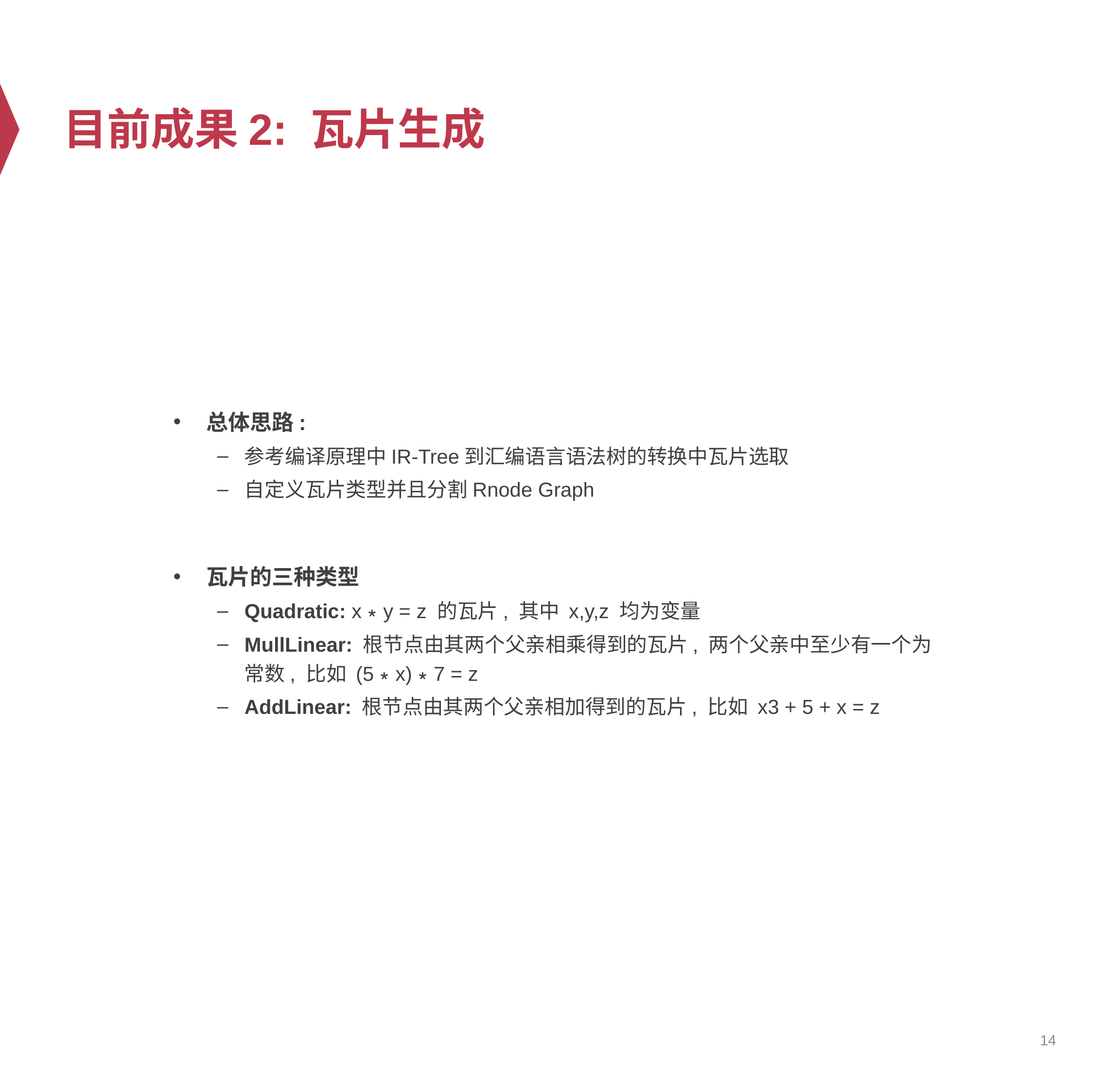

# 目前成果2: 瓦片生成
总体思路:
参考编译原理中IR-Tree到汇编语言语法树的转换中瓦片选取
自定义瓦片类型并且分割Rnode Graph

瓦片的三种类型
Quadratic: x ∗ y = z 的瓦片, 其中 x,y,z 均为变量
MullLinear: 根节点由其两个父亲相乘得到的瓦片, 两个父亲中至少有一个为常数, 比如 (5 ∗ x) ∗ 7 = z
AddLinear: 根节点由其两个父亲相加得到的瓦片, 比如 x3 + 5 + x = z
14